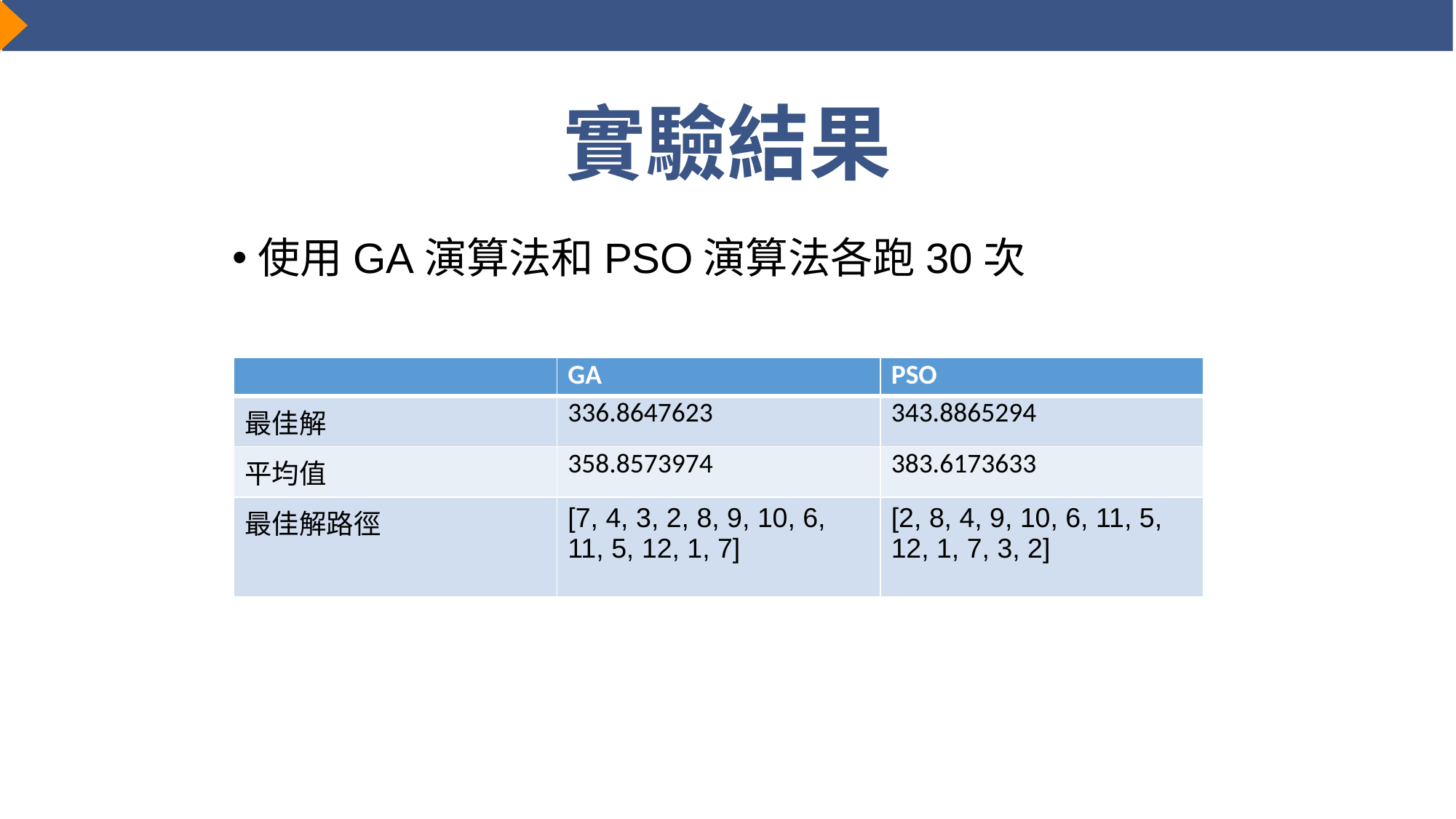

實驗結果
使用GA演算法和PSO演算法各跑30次
|  | GA | PSO |
| --- | --- | --- |
| 最佳解 | 336.8647623 | 343.8865294 |
| 平均值 | 358.8573974 | 383.6173633 |
| 最佳解路徑 | [7, 4, 3, 2, 8, 9, 10, 6, 11, 5, 12, 1, 7] | [2, 8, 4, 9, 10, 6, 11, 5, 12, 1, 7, 3, 2] |